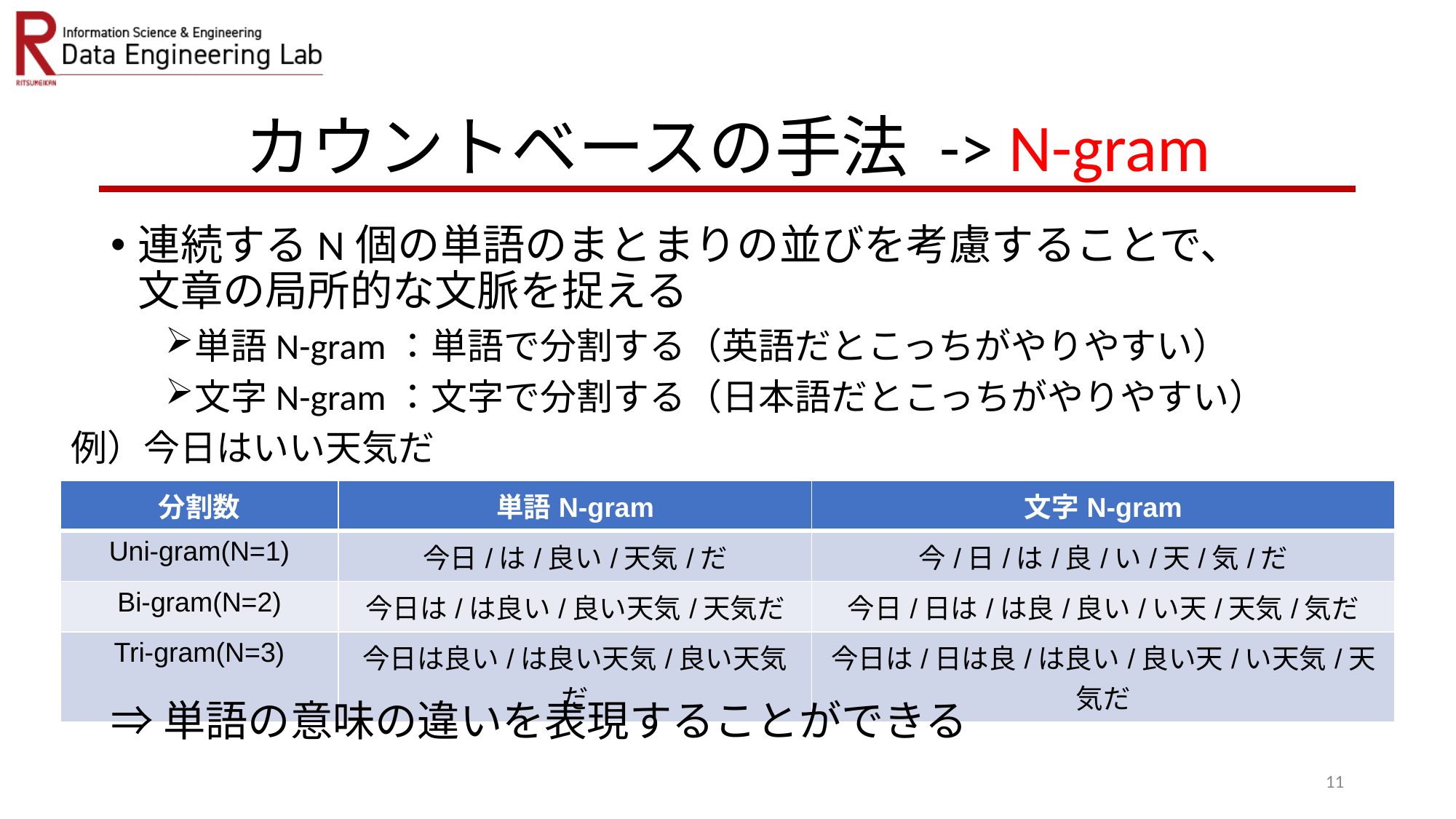

# カウントベースの手法 -> N-gram
連続するN個の単語のまとまりの並びを考慮することで、
文章の局所的な文脈を捉える
単語N-gram：単語で分割する（英語だとこっちがやりやすい）
文字N-gram：文字で分割する（日本語だとこっちがやりやすい）
例）今日はいい天気だ
| 分割数 | 単語N-gram | 文字N-gram |
| --- | --- | --- |
| Uni-gram(N=1) | 今日/は/良い/天気/だ | 今/日/は/良/い/天/気/だ |
| Bi-gram(N=2) | 今日は/は良い/良い天気/天気だ | 今日/日は/は良/良い/い天/天気/気だ |
| Tri-gram(N=3) | 今日は良い/は良い天気/良い天気だ | 今日は/日は良/は良い/良い天/い天気/天気だ |
⇒単語の意味の違いを表現することができる
11